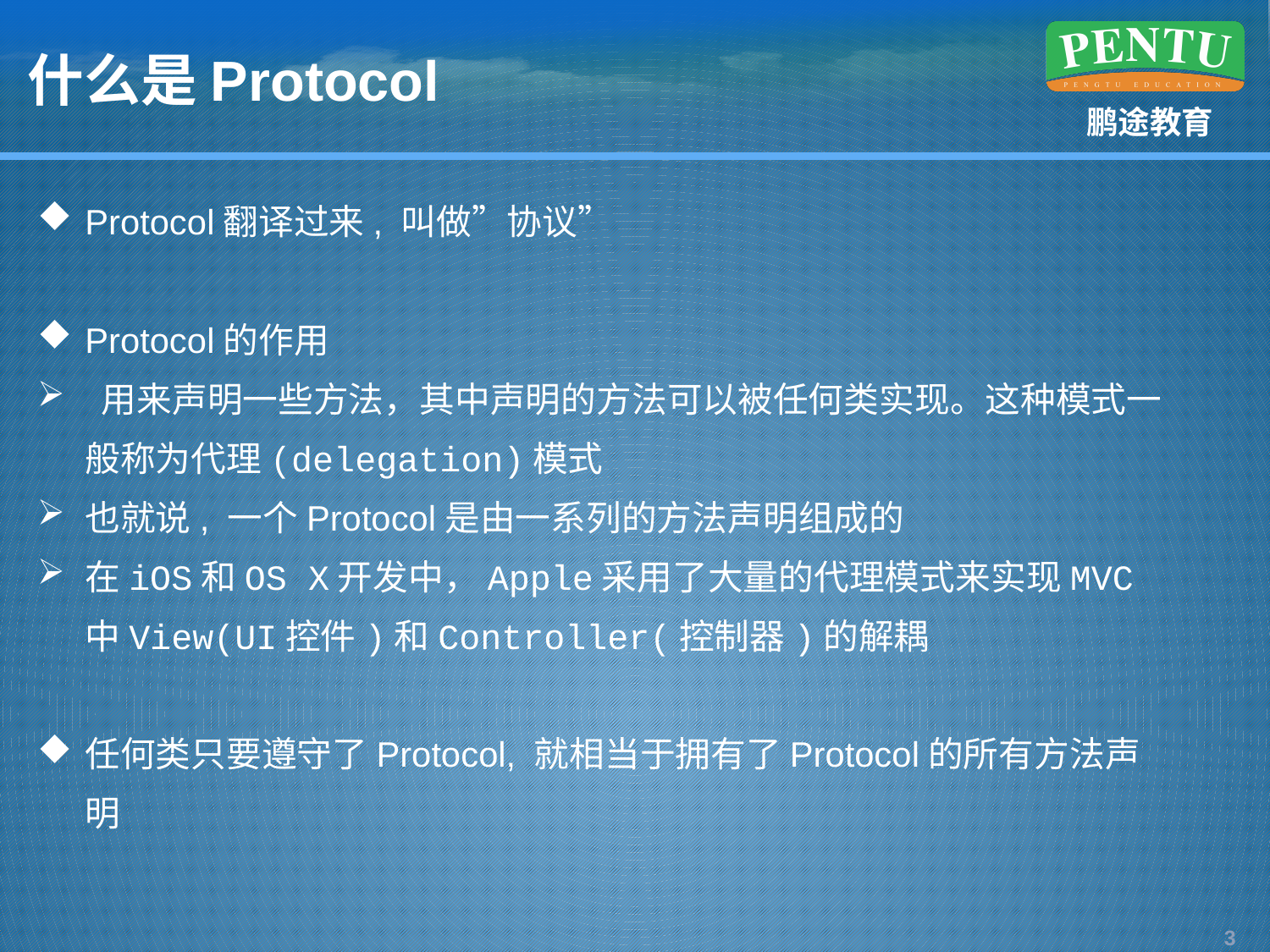

# 什么是Protocol
Protocol翻译过来, 叫做”协议”

Protocol的作用
 用来声明一些方法，其中声明的方法可以被任何类实现。这种模式一般称为代理(delegation)模式
也就说, 一个Protocol是由一系列的方法声明组成的
在iOS和OS X开发中，Apple采用了大量的代理模式来实现MVC中View(UI控件)和Controller(控制器)的解耦

任何类只要遵守了Protocol, 就相当于拥有了Protocol的所有方法声明
3